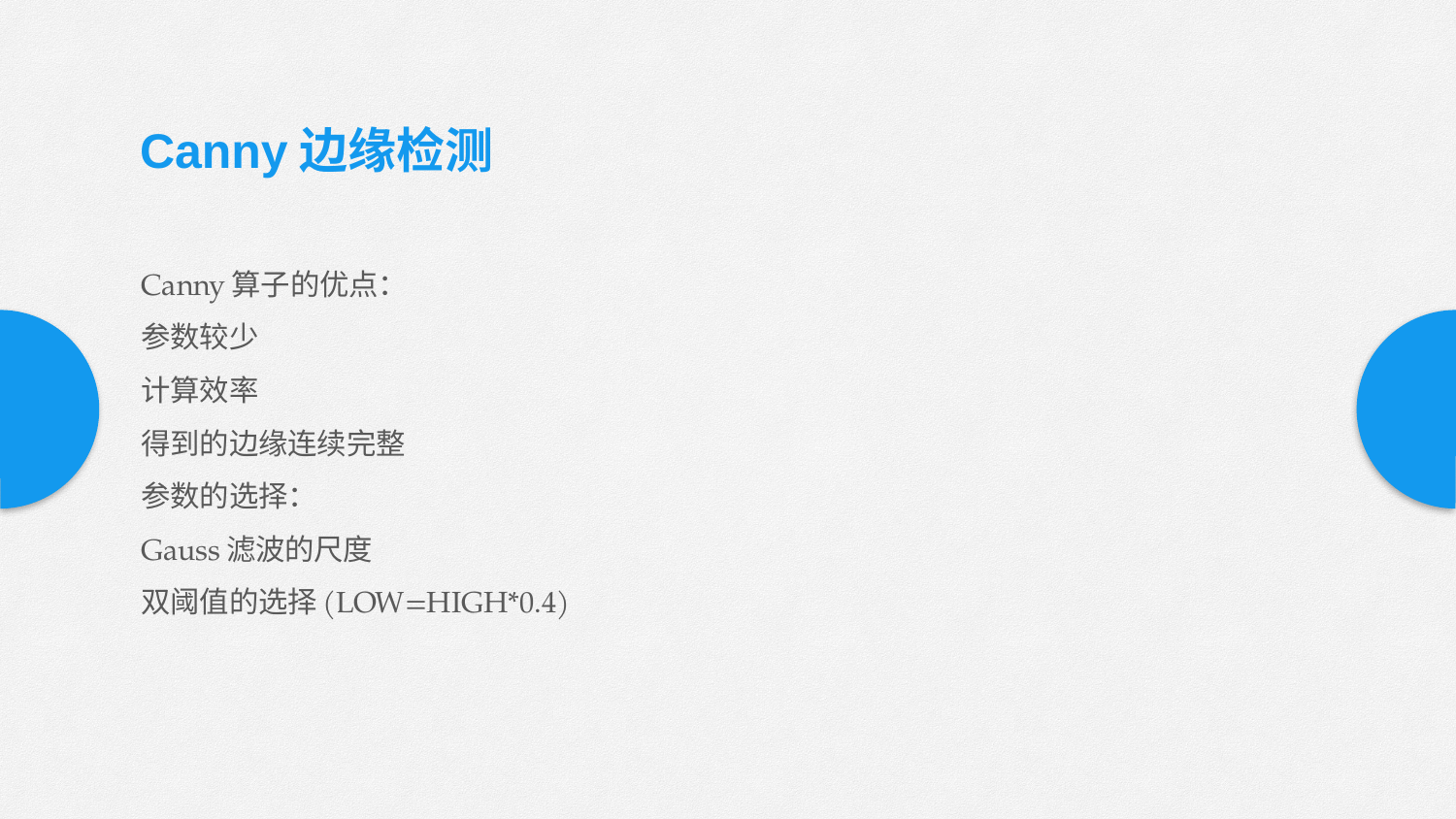

Canny边缘检测
Canny算子的优点：
参数较少
计算效率
得到的边缘连续完整
参数的选择：
Gauss滤波的尺度
双阈值的选择(LOW=HIGH*0.4)